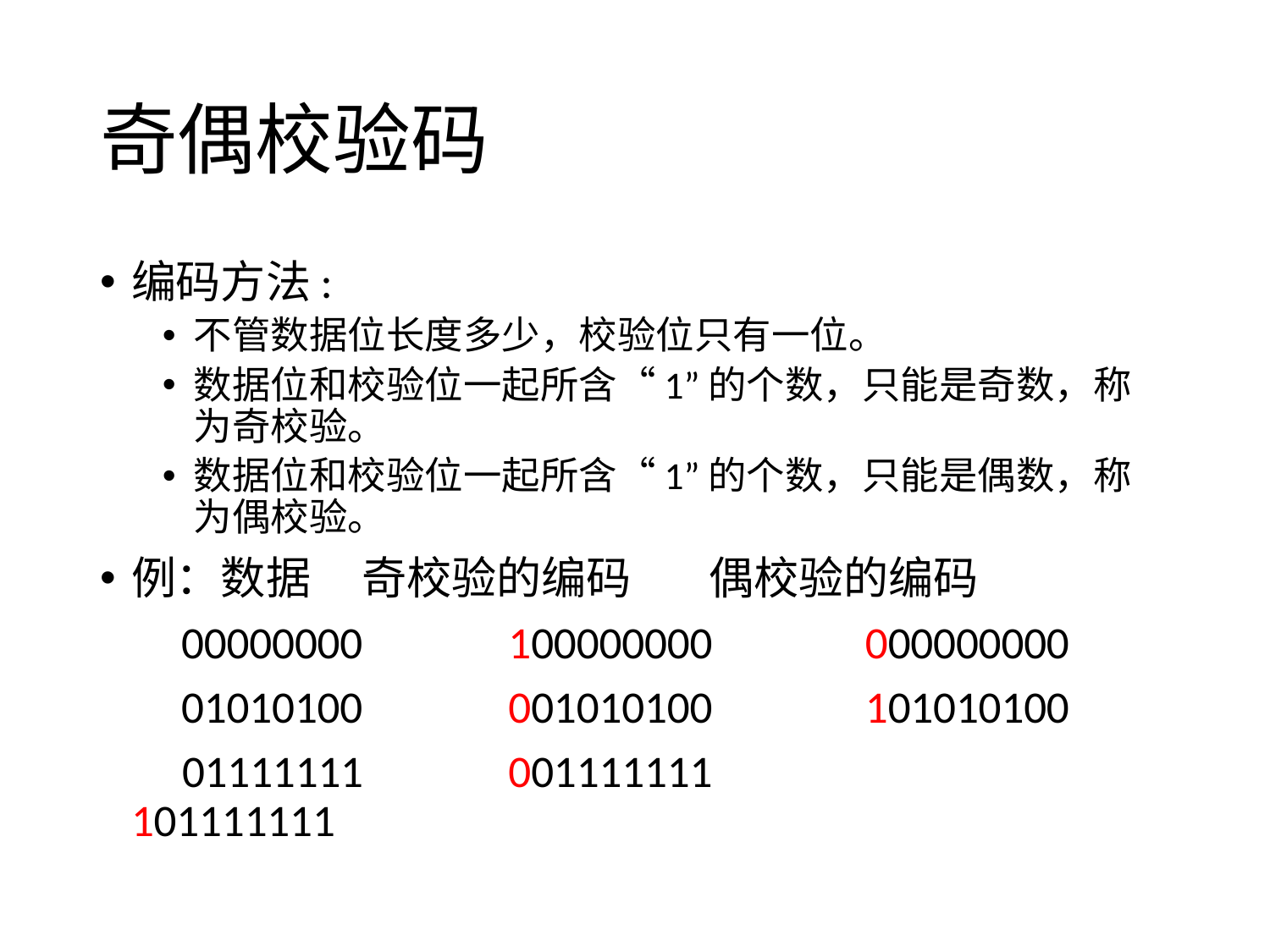

# 奇偶校验码
编码方法:
不管数据位长度多少，校验位只有一位。
数据位和校验位一起所含“1”的个数，只能是奇数，称为奇校验。
数据位和校验位一起所含“1”的个数，只能是偶数，称为偶校验。
例：数据		奇校验的编码	偶校验的编码
        00000000	   100000000		    000000000
        01010100	   001010100		    101010100
	     01111111	   001111111	                101111111